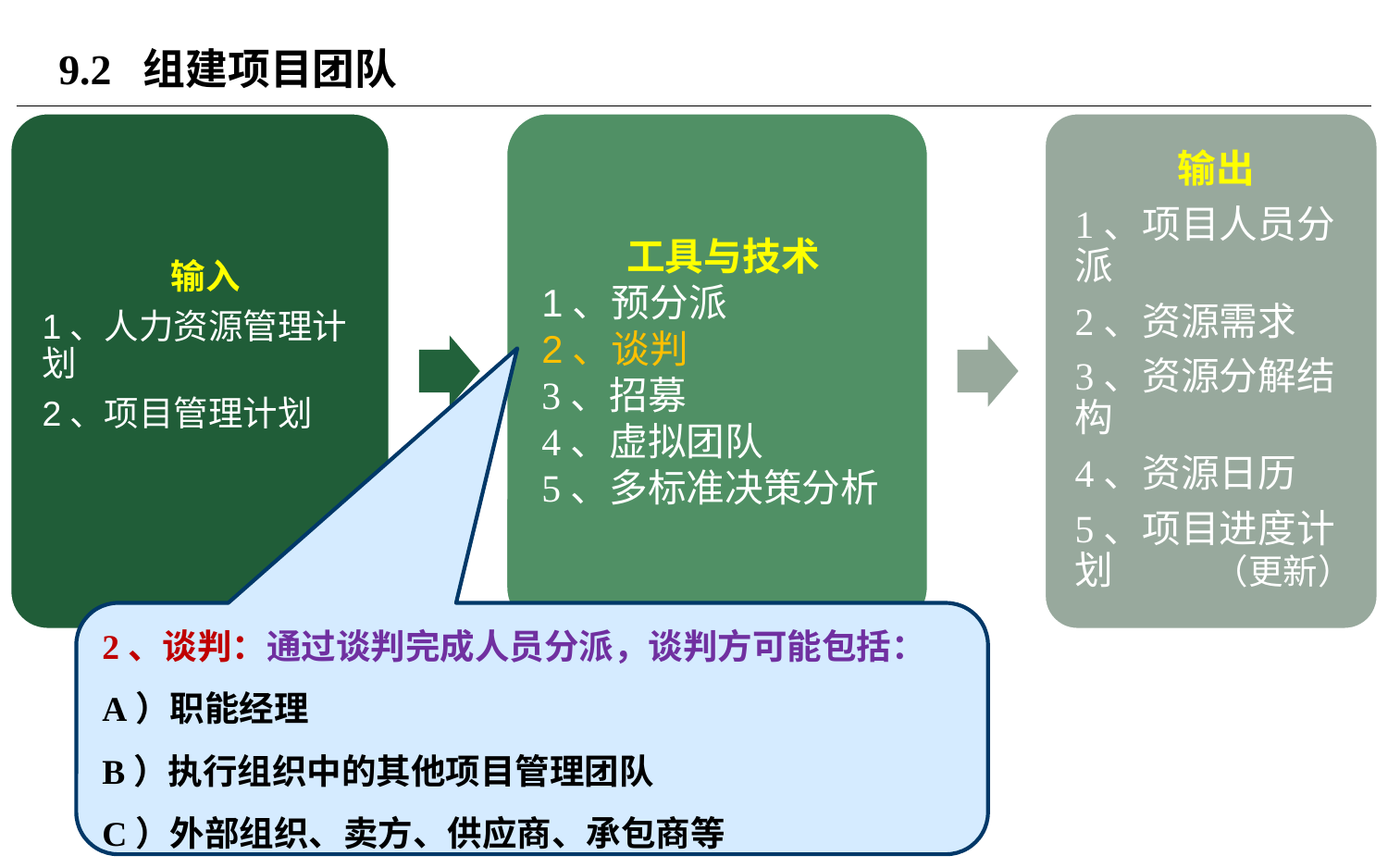

# 9.2  组建项目团队
输入
1、人力资源管理计划
2、项目管理计划

工具与技术
1、预分派
2、谈判
3、招募
4、虚拟团队
5、多标准决策分析

输出
1、项目人员分派
2、资源需求
3、资源分解结构
4、资源日历
5、项目进度计划	（更新）

2、谈判：通过谈判完成人员分派，谈判方可能包括：
A）职能经理
B）执行组织中的其他项目管理团队
C）外部组织、卖方、供应商、承包商等